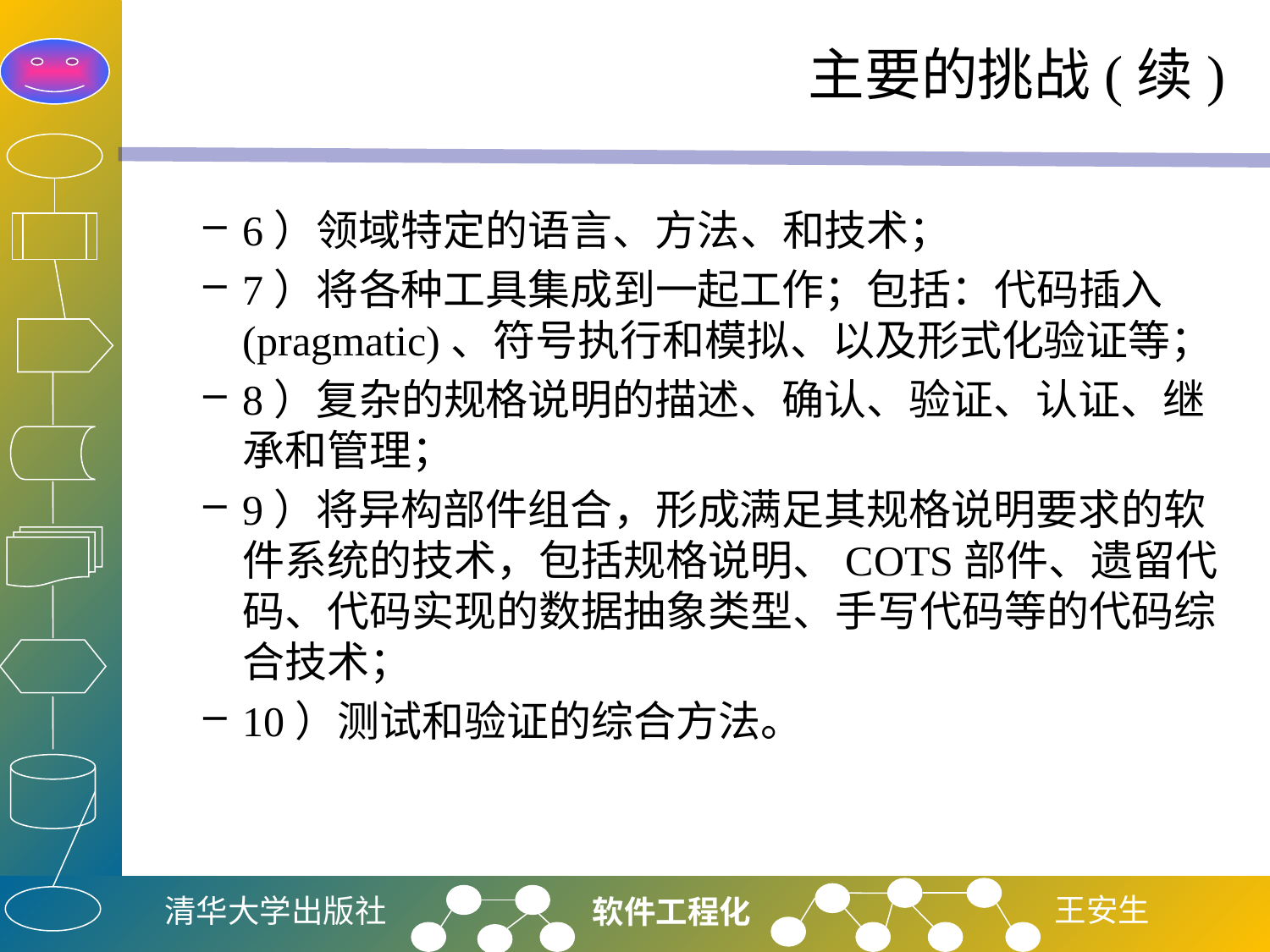

# 主要的挑战(续)
6）领域特定的语言、方法、和技术；
7）将各种工具集成到一起工作；包括：代码插入(pragmatic)、符号执行和模拟、以及形式化验证等；
8）复杂的规格说明的描述、确认、验证、认证、继承和管理；
9）将异构部件组合，形成满足其规格说明要求的软件系统的技术，包括规格说明、COTS部件、遗留代码、代码实现的数据抽象类型、手写代码等的代码综合技术；
10）测试和验证的综合方法。